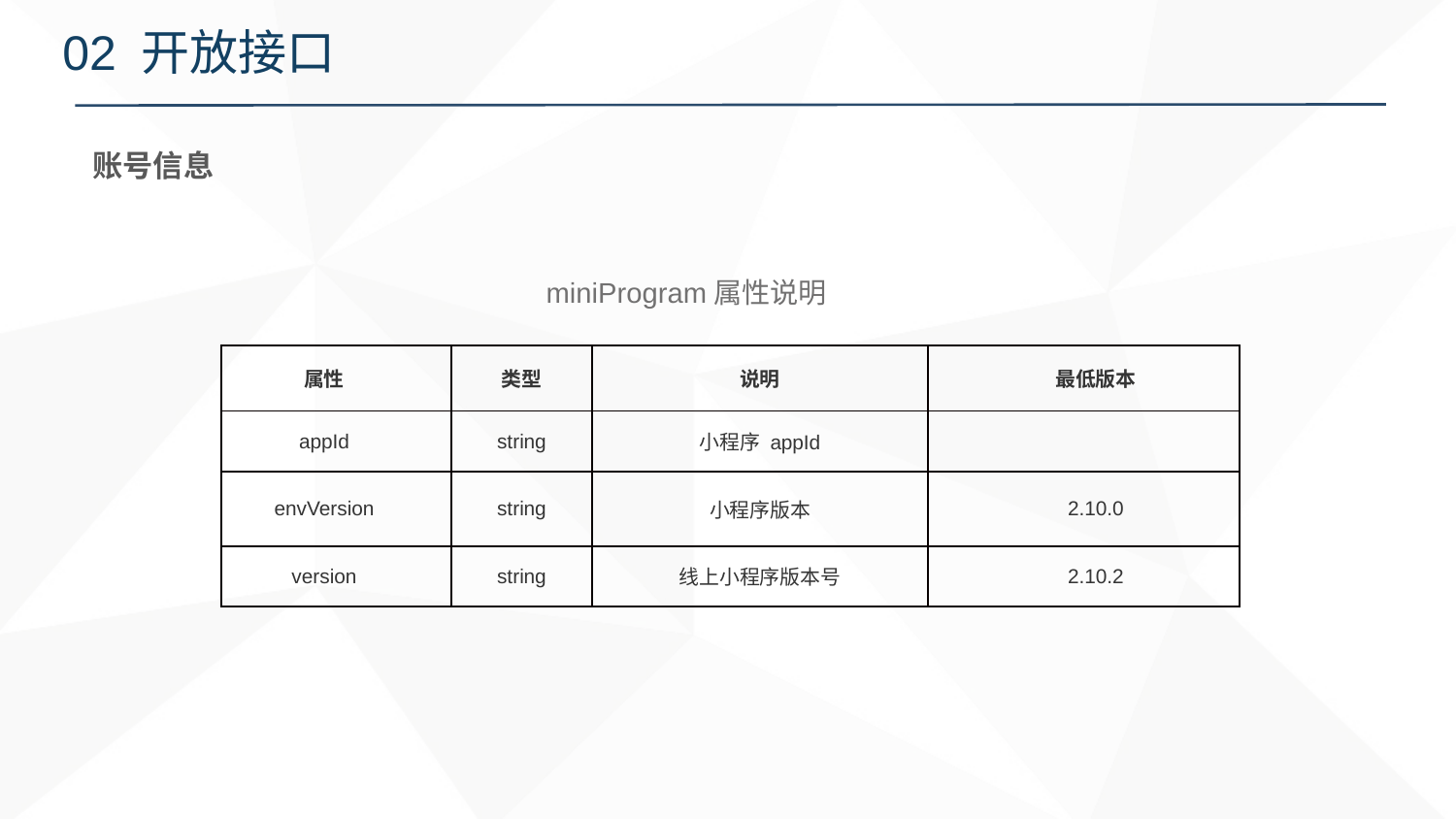

# 02 开放接口
账号信息
miniProgram属性说明
| 属性 | 类型 | 说明 | 最低版本 |
| --- | --- | --- | --- |
| appId | string | 小程序 appId |  |
| envVersion | string | 小程序版本 | 2.10.0 |
| version | string | 线上小程序版本号 | 2.10.2 |